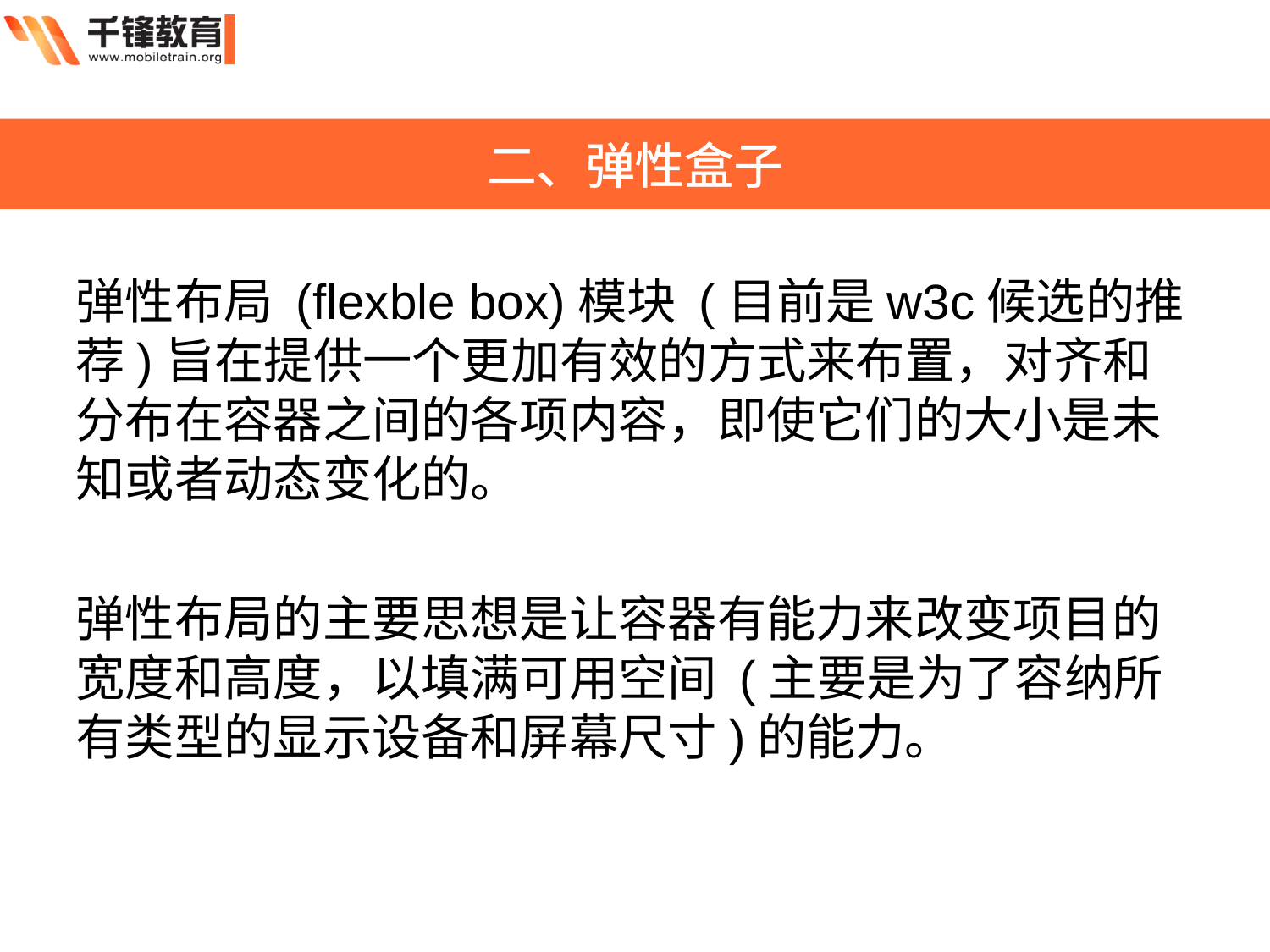

二、弹性盒子
弹性布局 (flexble box)模块 (目前是w3c候选的推荐)旨在提供一个更加有效的方式来布置，对齐和分布在容器之间的各项内容，即使它们的大小是未知或者动态变化的。

弹性布局的主要思想是让容器有能力来改变项目的宽度和高度，以填满可用空间 (主要是为了容纳所有类型的显示设备和屏幕尺寸)的能力。